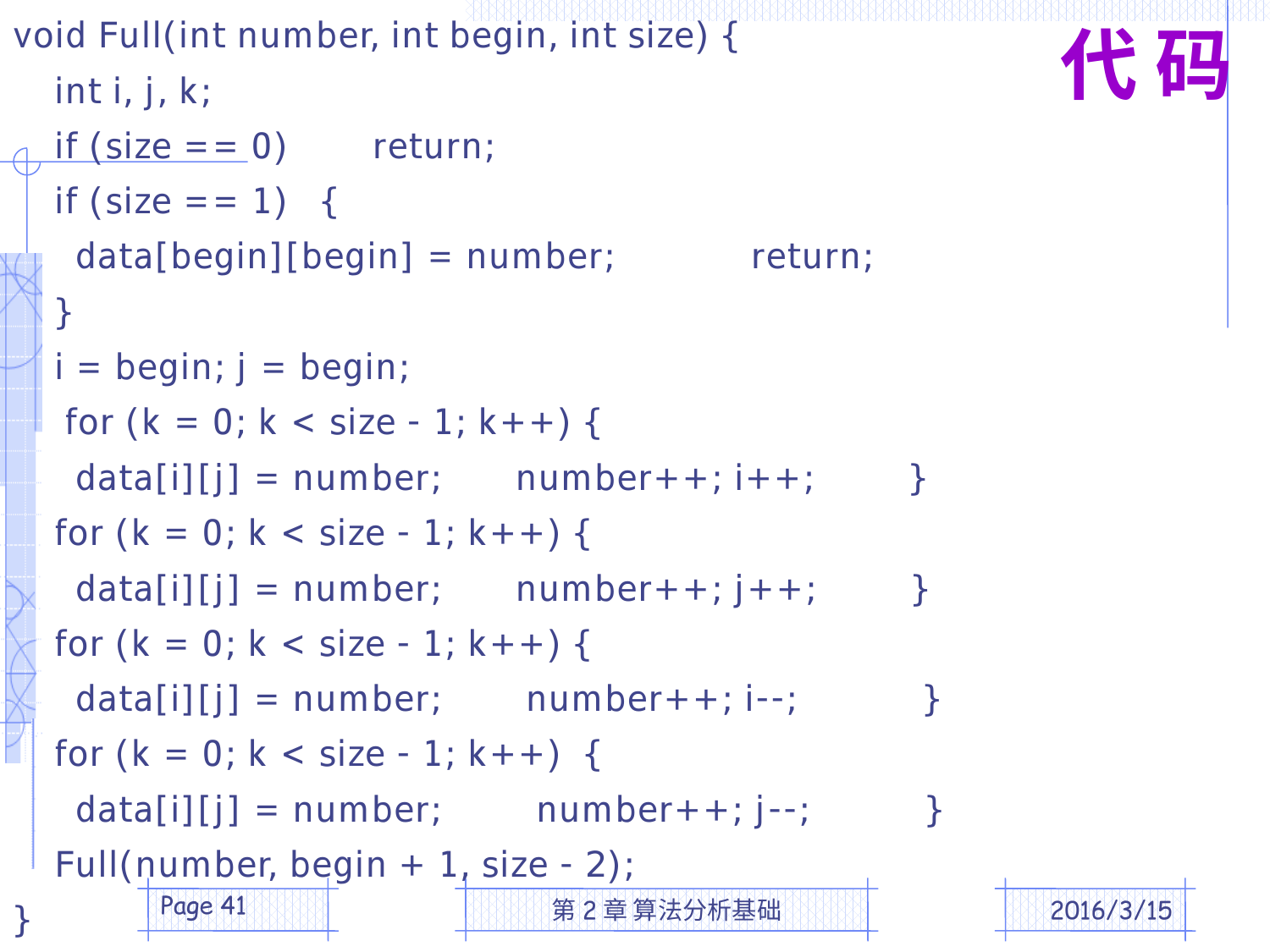

# 代 码
void Full(int number, int begin, int size) {
    int i, j, k;
    if (size == 0)        return;
    if (size == 1)   {
      data[begin][begin] = number;             return;
    }
    i = begin; j = begin;
     for (k = 0; k < size - 1; k++) {
      data[i][j] = number;       number++; i++;         }
    for (k = 0; k < size - 1; k++) {
      data[i][j] = number;       number++; j++;         }
    for (k = 0; k < size - 1; k++) {
      data[i][j] = number;        number++; i--;            }
    for (k = 0; k < size - 1; k++)  {
      data[i][j] = number;         number++; j--;           }
    Full(number, begin + 1, size - 2);
}
Page 41
第2章 算法分析基础
2016/3/15